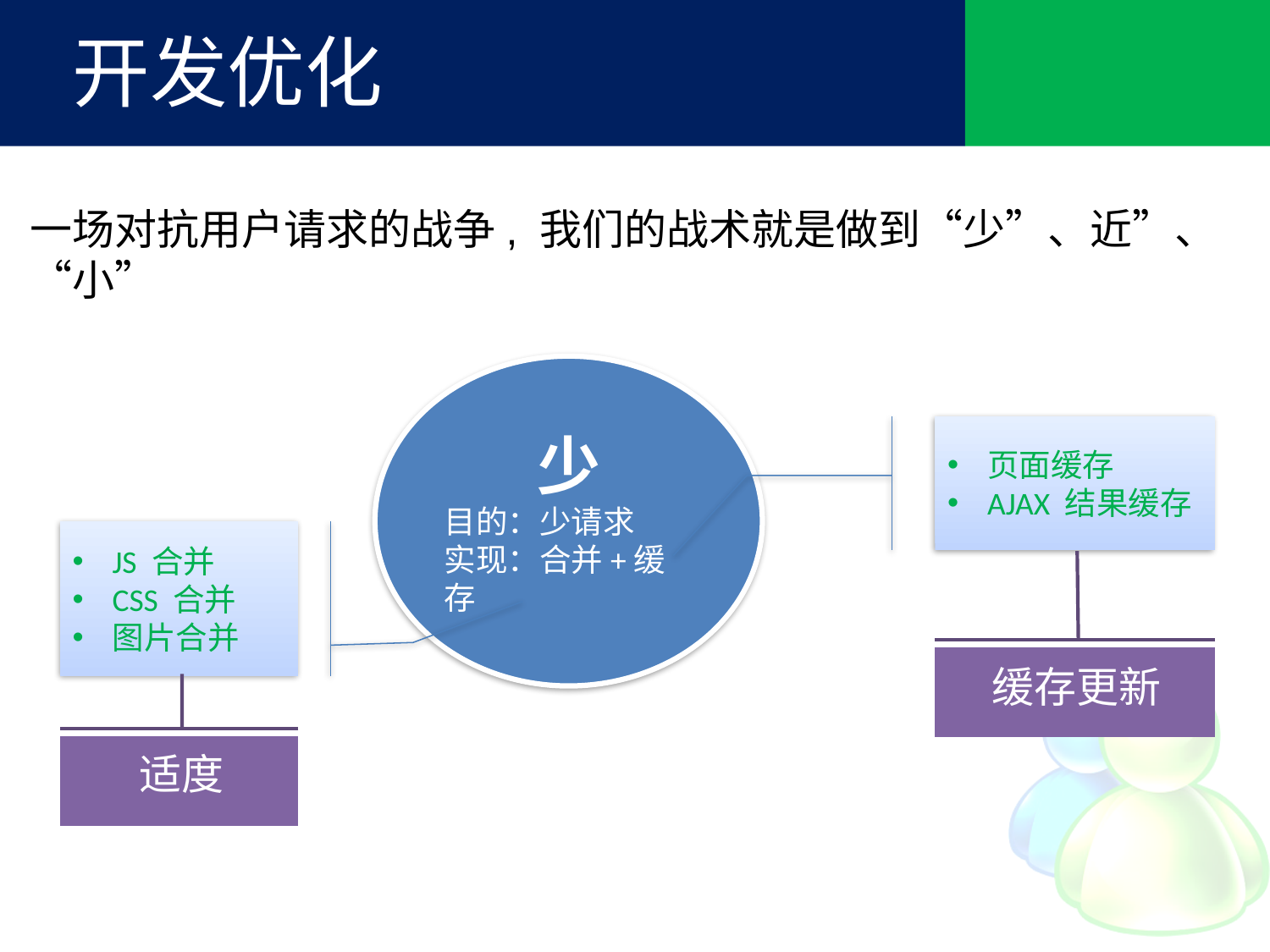

开发优化
一场对抗用户请求的战争, 我们的战术就是做到“少”、近”、“小”
少
目的：少请求
实现：合并+缓存

页面缓存
AJAX 结果缓存

JS 合并
CSS 合并
图片合并

缓存更新

适度